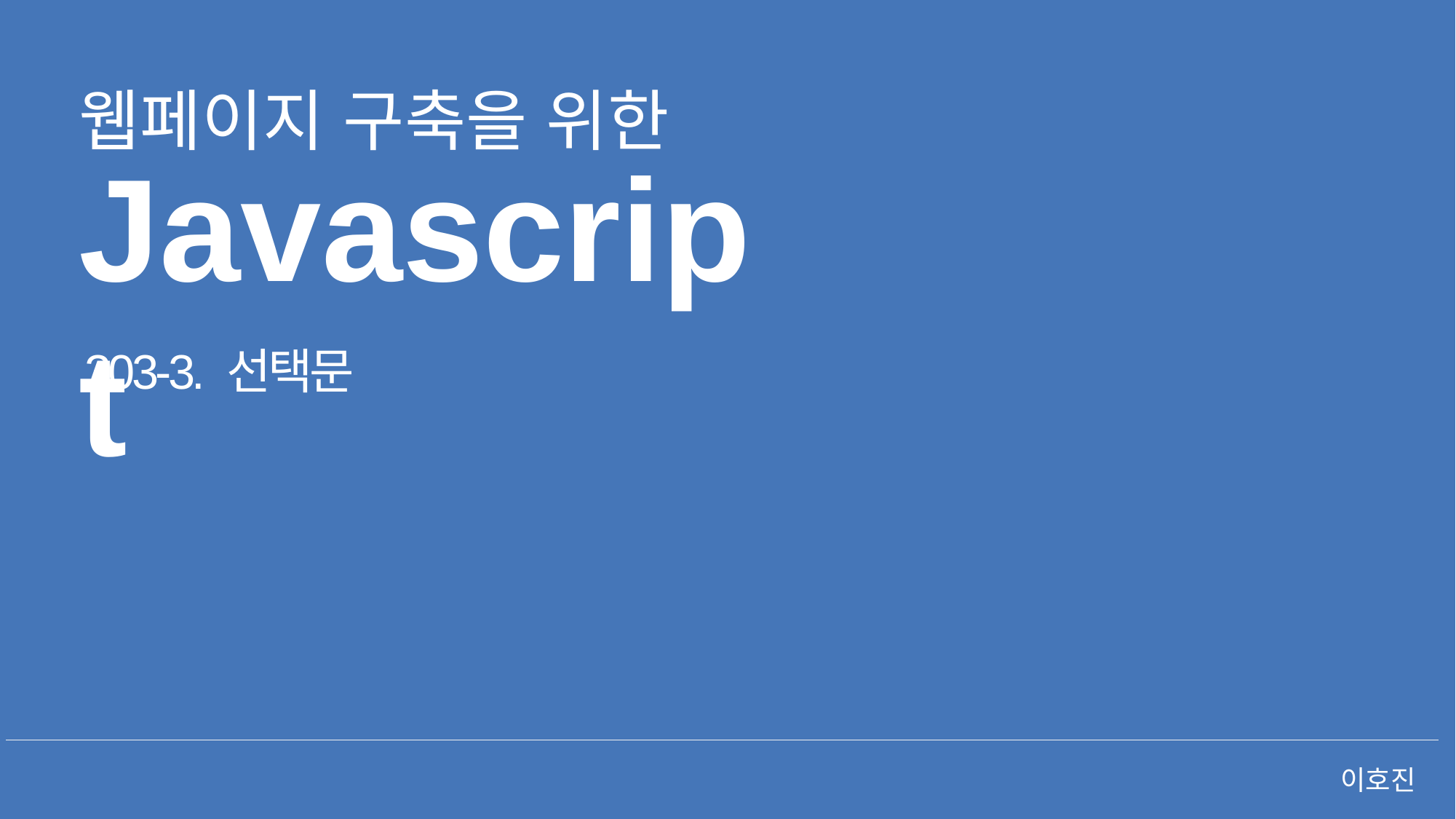

웹페이지 구축을 위한
Javascript
303-3. 선택문
이호진